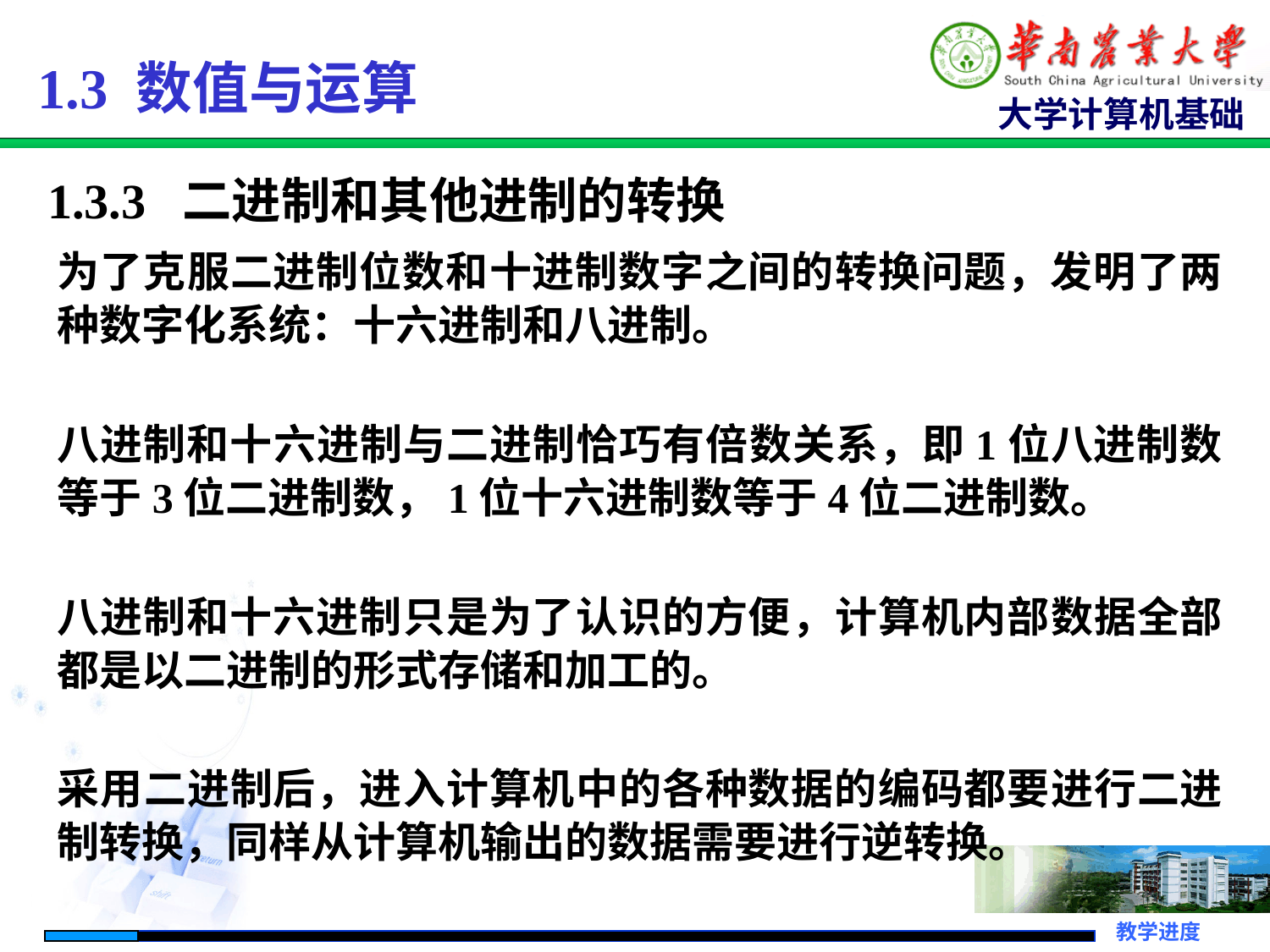

1.3 数值与运算
1.3.3  二进制和其他进制的转换
为了克服二进制位数和十进制数字之间的转换问题，发明了两种数字化系统：十六进制和八进制。

八进制和十六进制与二进制恰巧有倍数关系，即1位八进制数等于3位二进制数，1位十六进制数等于4位二进制数。

八进制和十六进制只是为了认识的方便，计算机内部数据全部都是以二进制的形式存储和加工的。

采用二进制后，进入计算机中的各种数据的编码都要进行二进制转换，同样从计算机输出的数据需要进行逆转换。